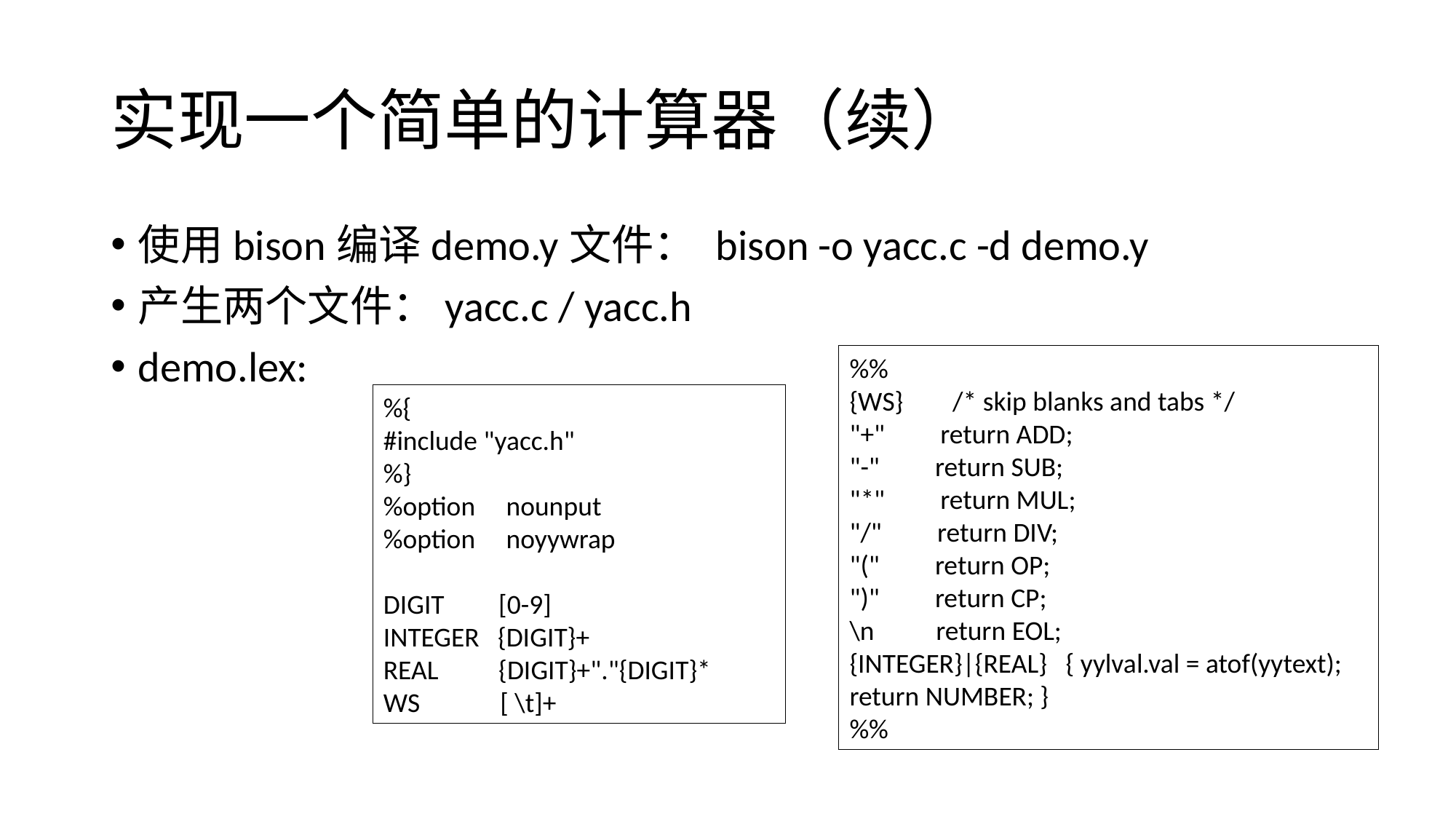

# 实现一个简单的计算器（续）
使用bison编译demo.y文件： bison -o yacc.c -d demo.y
产生两个文件：yacc.c / yacc.h
demo.lex:
%%
{WS}        /* skip blanks and tabs */
"+"         return ADD;
"-"         return SUB;
"*"         return MUL;
"/"         return DIV;
"("         return OP;
")"         return CP;
\n          return EOL;
{INTEGER}|{REAL}   { yylval.val = atof(yytext); return NUMBER; }
%%
%{
#include "yacc.h"
%}
%option     nounput
%option     noyywrap

DIGIT	 [0-9]
INTEGER   {DIGIT}+
REAL       	 {DIGIT}+"."{DIGIT}*
WS             [ \t]+